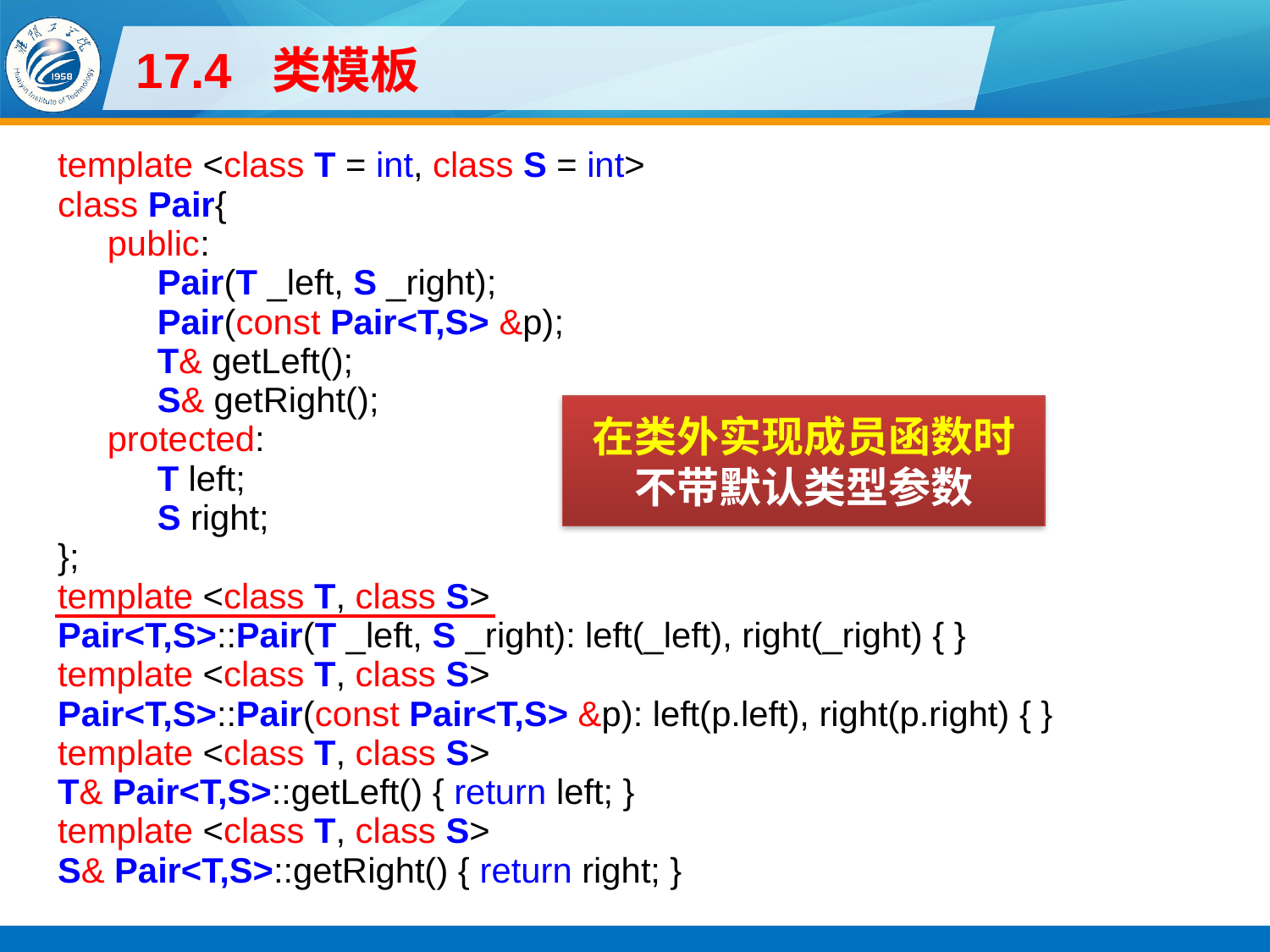

# 17.4  类模板
template <class T = int, class S = int>
class Pair{
public:
Pair(T _left, S _right);
Pair(const Pair<T,S> &p);
T& getLeft();
S& getRight();
protected:
T left;
S right;
};
template <class T, class S>
Pair<T,S>::Pair(T _left, S _right): left(_left), right(_right) { }
template <class T, class S>
Pair<T,S>::Pair(const Pair<T,S> &p): left(p.left), right(p.right) { }
template <class T, class S>
T& Pair<T,S>::getLeft() { return left; }
template <class T, class S>
S& Pair<T,S>::getRight() { return right; }
在类外实现成员函数时不带默认类型参数